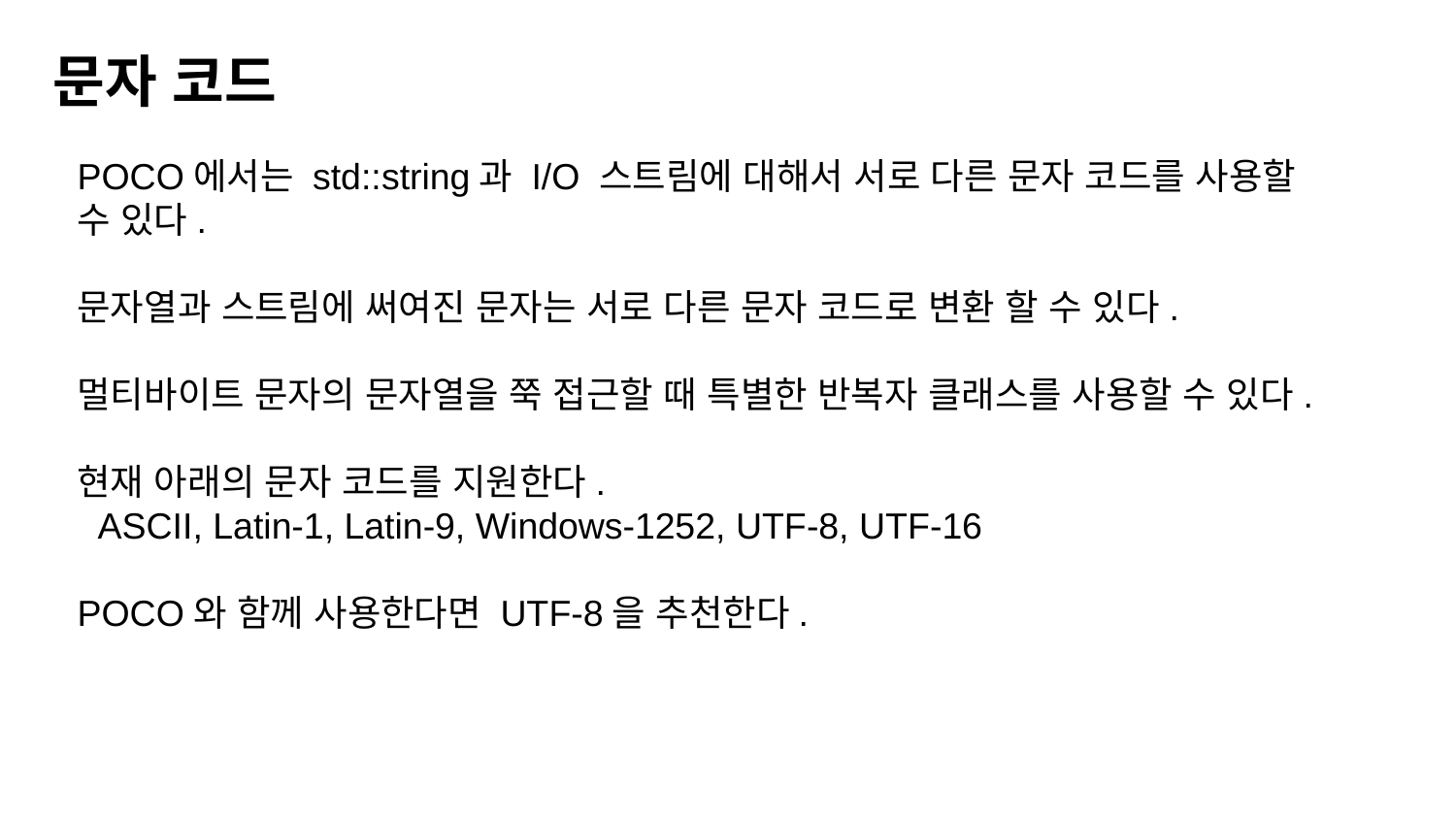

문자 코드
POCO에서는 std::string과 I/O 스트림에 대해서 서로 다른 문자 코드를 사용할 수 있다.
문자열과 스트림에 써여진 문자는 서로 다른 문자 코드로 변환 할 수 있다.
멀티바이트 문자의 문자열을 쭉 접근할 때 특별한 반복자 클래스를 사용할 수 있다.
현재 아래의 문자 코드를 지원한다.
  ASCII, Latin-1, Latin-9, Windows-1252, UTF-8, UTF-16
POCO와 함께 사용한다면 UTF-8을 추천한다.